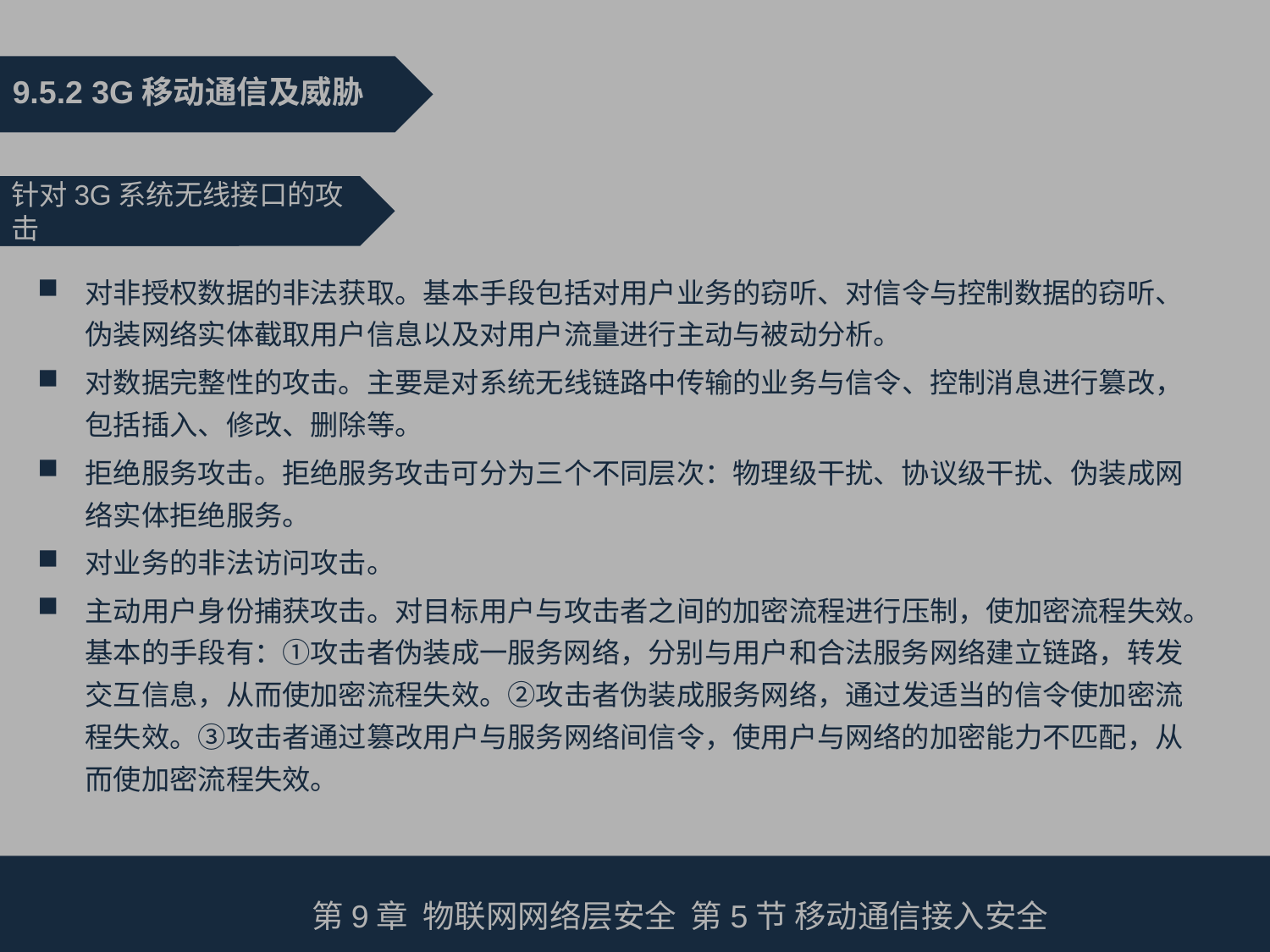

9.5.2 3G移动通信及威胁
针对3G系统无线接口的攻击
对非授权数据的非法获取。基本手段包括对用户业务的窃听、对信令与控制数据的窃听、伪装网络实体截取用户信息以及对用户流量进行主动与被动分析。
对数据完整性的攻击。主要是对系统无线链路中传输的业务与信令、控制消息进行篡改，包括插入、修改、删除等。
拒绝服务攻击。拒绝服务攻击可分为三个不同层次：物理级干扰、协议级干扰、伪装成网络实体拒绝服务。
对业务的非法访问攻击。
主动用户身份捕获攻击。对目标用户与攻击者之间的加密流程进行压制，使加密流程失效。基本的手段有：①攻击者伪装成一服务网络，分别与用户和合法服务网络建立链路，转发交互信息，从而使加密流程失效。②攻击者伪装成服务网络，通过发适当的信令使加密流程失效。③攻击者通过篡改用户与服务网络间信令，使用户与网络的加密能力不匹配，从而使加密流程失效。
第9章  物联网网络层安全  第5节 移动通信接入安全